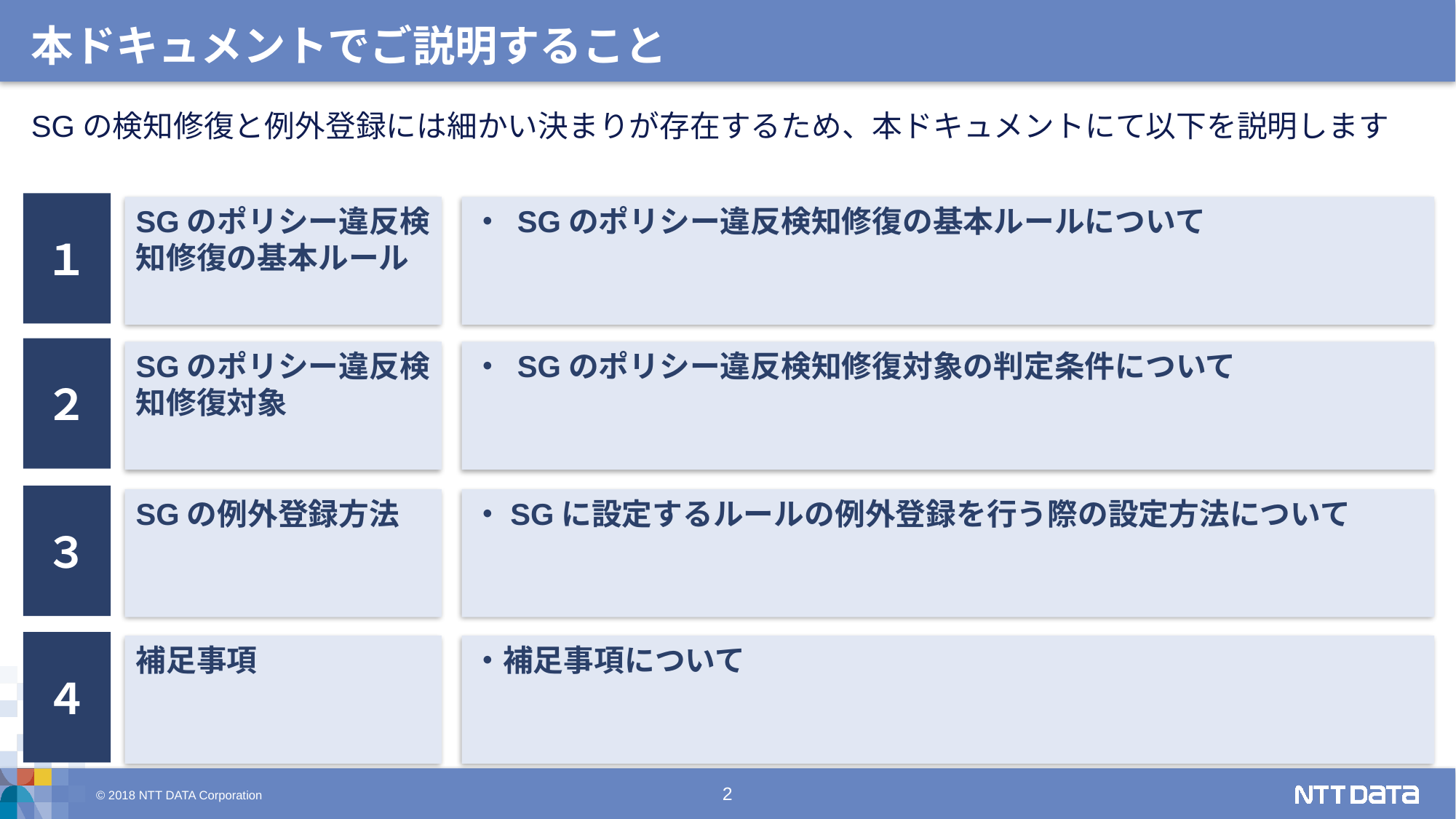

本ドキュメントでご説明すること
SGの検知修復と例外登録には細かい決まりが存在するため、本ドキュメントにて以下を説明します

１
SGのポリシー違反検知修復の基本ルール
・ SGのポリシー違反検知修復の基本ルールについて
２
SGのポリシー違反検知修復対象
・ SGのポリシー違反検知修復対象の判定条件について
３
SGの例外登録方法
・SGに設定するルールの例外登録を行う際の設定方法について
４
補足事項
・補足事項について